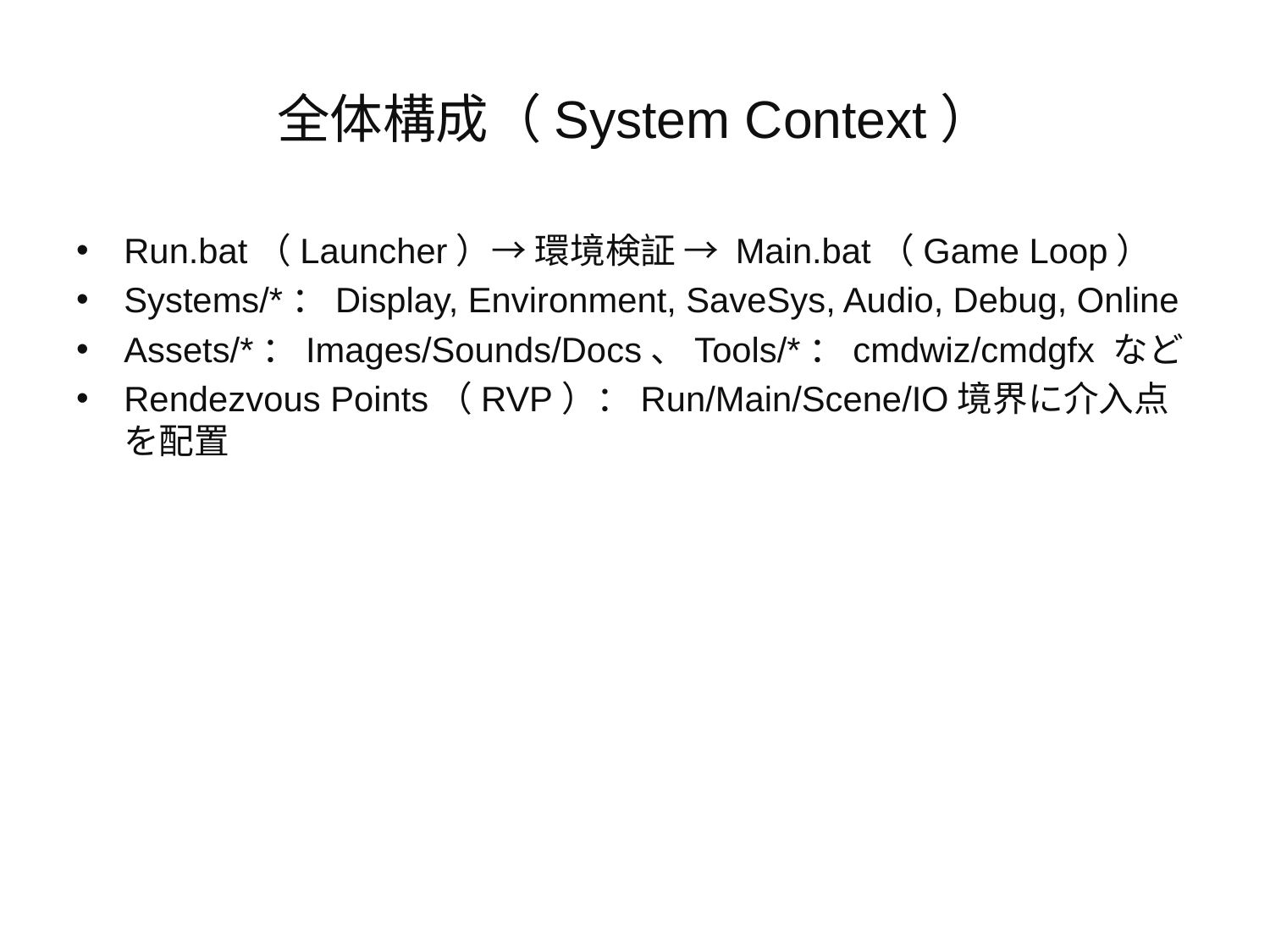

# 全体構成（System Context）
Run.bat（Launcher）→ 環境検証 → Main.bat（Game Loop）
Systems/*：Display, Environment, SaveSys, Audio, Debug, Online
Assets/*：Images/Sounds/Docs、Tools/*：cmdwiz/cmdgfx など
Rendezvous Points（RVP）：Run/Main/Scene/IO境界に介入点を配置